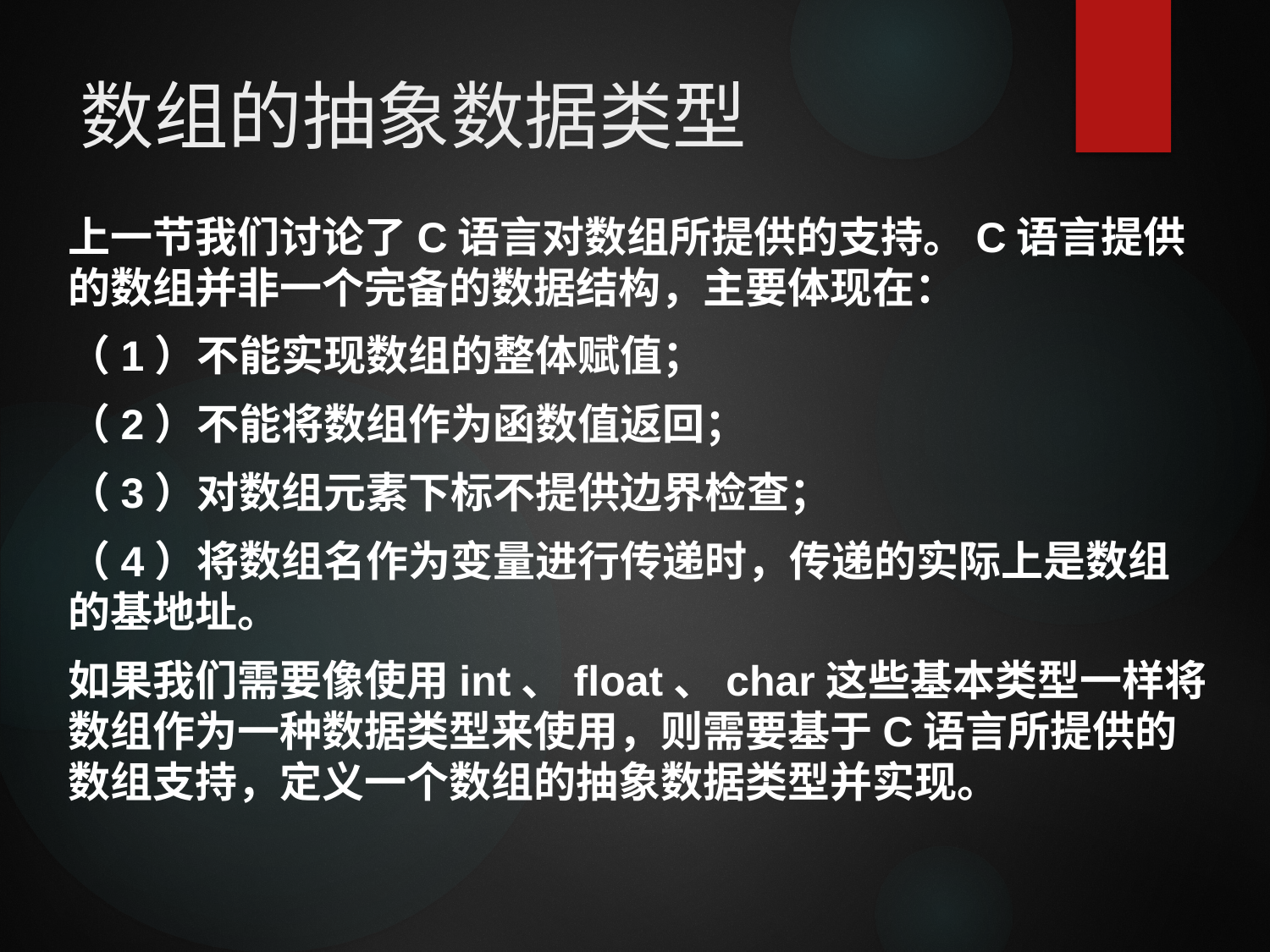

# 数组的抽象数据类型
上一节我们讨论了C语言对数组所提供的支持。C语言提供的数组并非一个完备的数据结构，主要体现在：
（1）不能实现数组的整体赋值；
（2）不能将数组作为函数值返回；
（3）对数组元素下标不提供边界检查；
（4）将数组名作为变量进行传递时，传递的实际上是数组的基地址。
如果我们需要像使用int、float、char这些基本类型一样将数组作为一种数据类型来使用，则需要基于C语言所提供的数组支持，定义一个数组的抽象数据类型并实现。